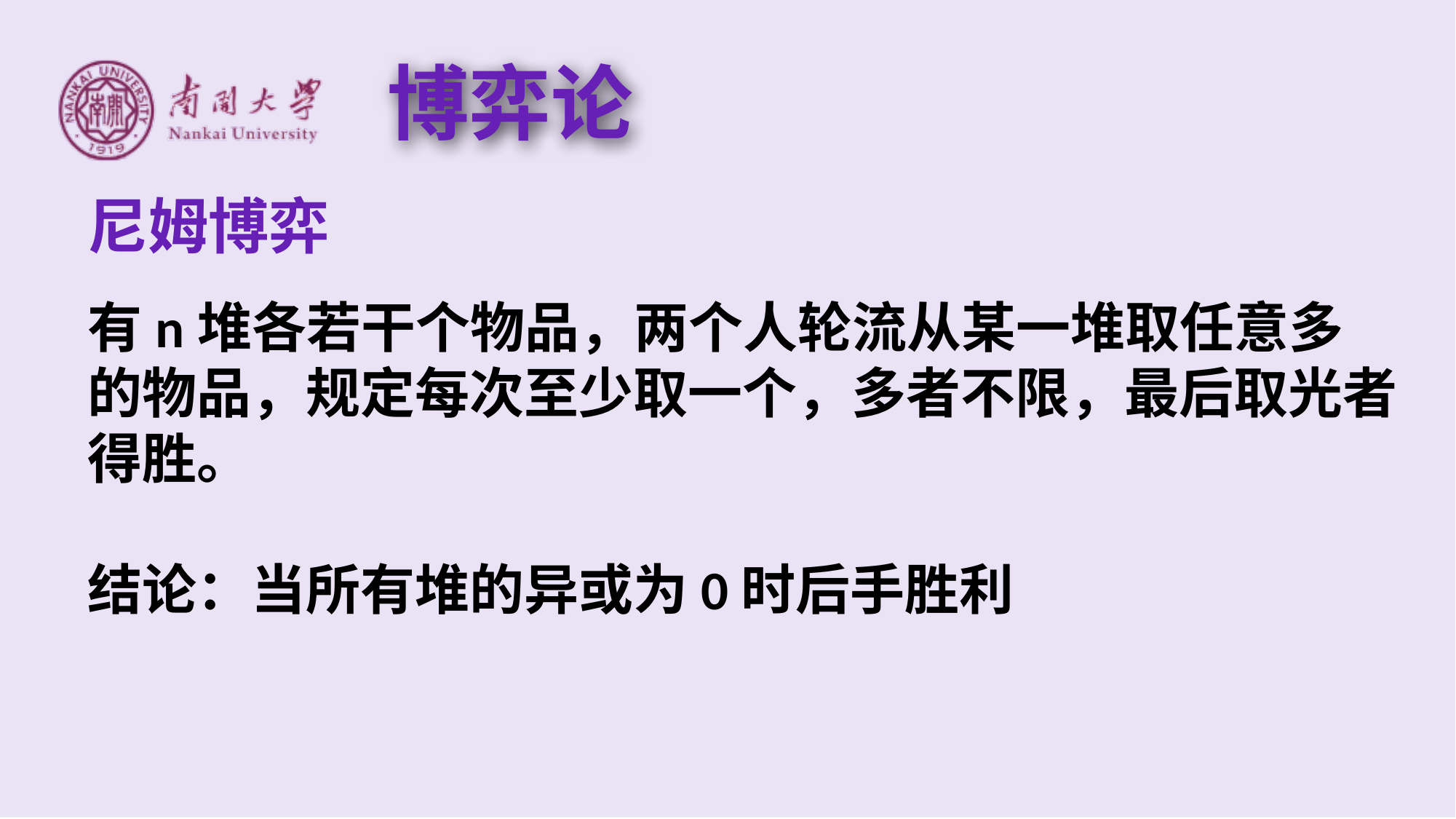

博弈论
尼姆博弈
有n堆各若干个物品，两个人轮流从某一堆取任意多的物品，规定每次至少取一个，多者不限，最后取光者得胜。

结论：当所有堆的异或为0时后手胜利